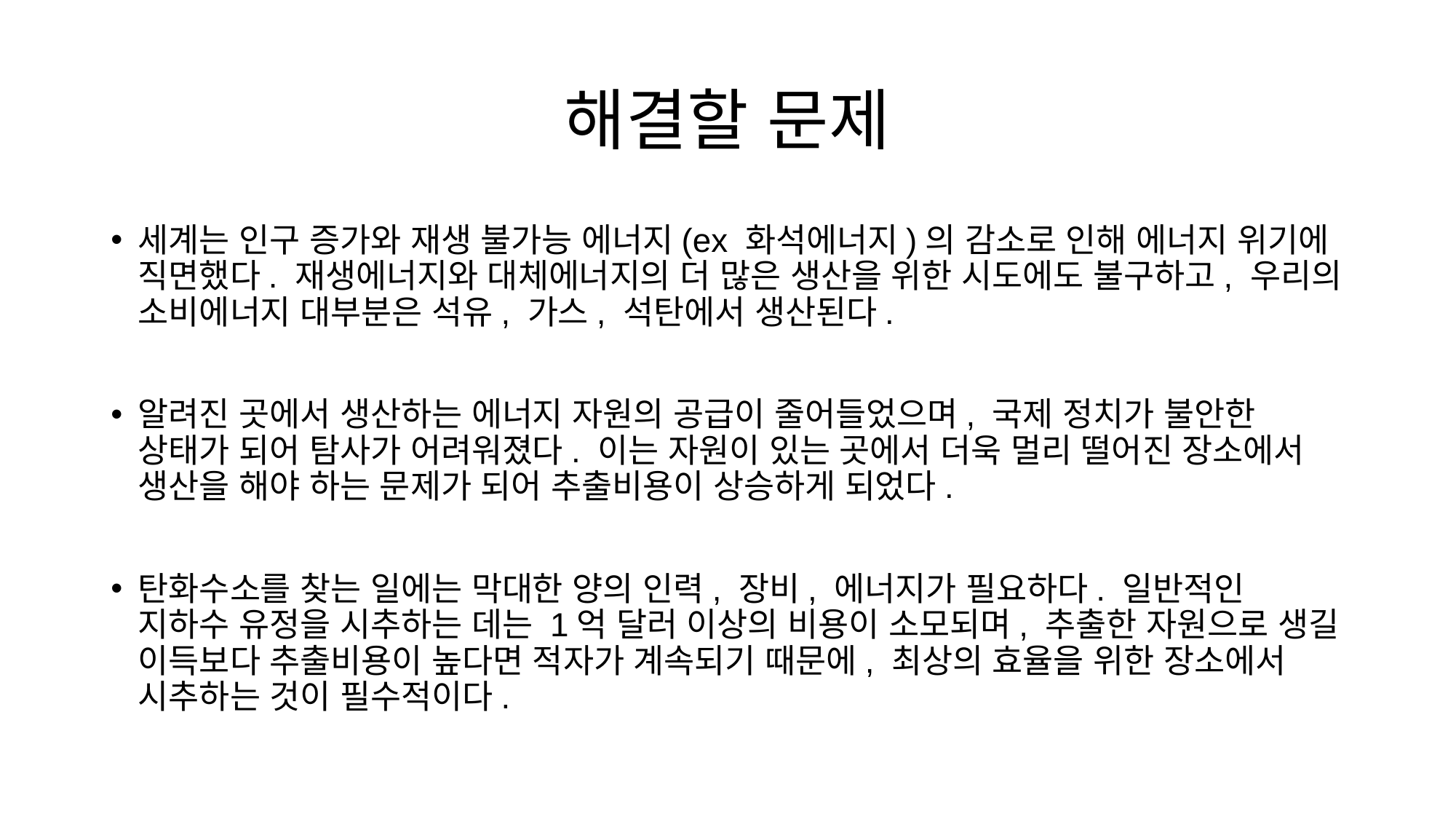

# 해결할 문제
세계는 인구 증가와 재생 불가능 에너지(ex 화석에너지)의 감소로 인해 에너지 위기에 직면했다. 재생에너지와 대체에너지의 더 많은 생산을 위한 시도에도 불구하고, 우리의 소비에너지 대부분은 석유, 가스, 석탄에서 생산된다.

알려진 곳에서 생산하는 에너지 자원의 공급이 줄어들었으며, 국제 정치가 불안한 상태가 되어 탐사가 어려워졌다. 이는 자원이 있는 곳에서 더욱 멀리 떨어진 장소에서 생산을 해야 하는 문제가 되어 추출비용이 상승하게 되었다.

탄화수소를 찾는 일에는 막대한 양의 인력, 장비, 에너지가 필요하다. 일반적인 지하수 유정을 시추하는 데는 1억 달러 이상의 비용이 소모되며, 추출한 자원으로 생길 이득보다 추출비용이 높다면 적자가 계속되기 때문에, 최상의 효율을 위한 장소에서 시추하는 것이 필수적이다.